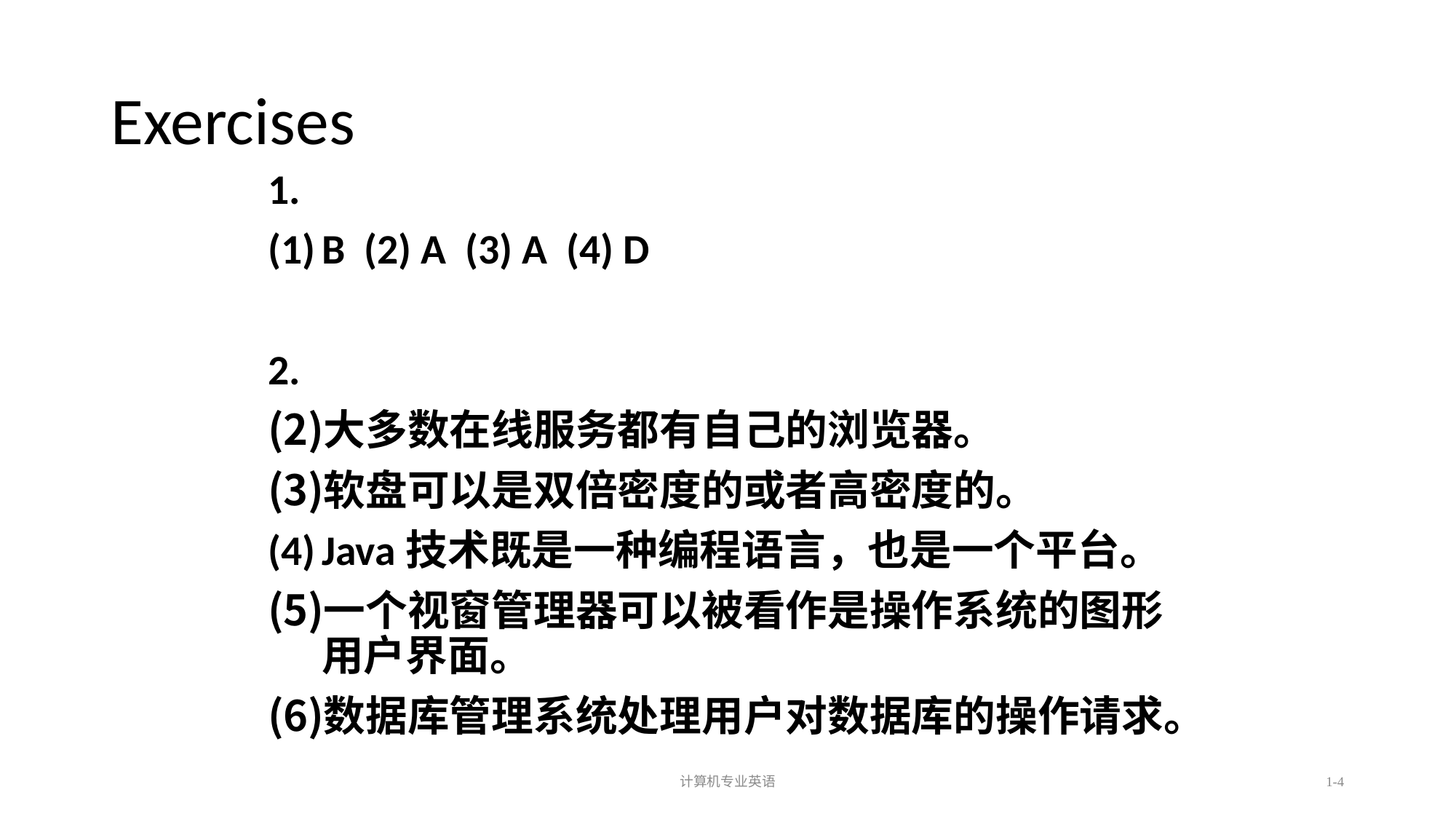

计算机专业英语
1-4
# Exercises
1.
B  (2) A  (3) A  (4) D

2.
大多数在线服务都有自己的浏览器。
软盘可以是双倍密度的或者高密度的。
Java技术既是一种编程语言，也是一个平台。
一个视窗管理器可以被看作是操作系统的图形用户界面。
数据库管理系统处理用户对数据库的操作请求。